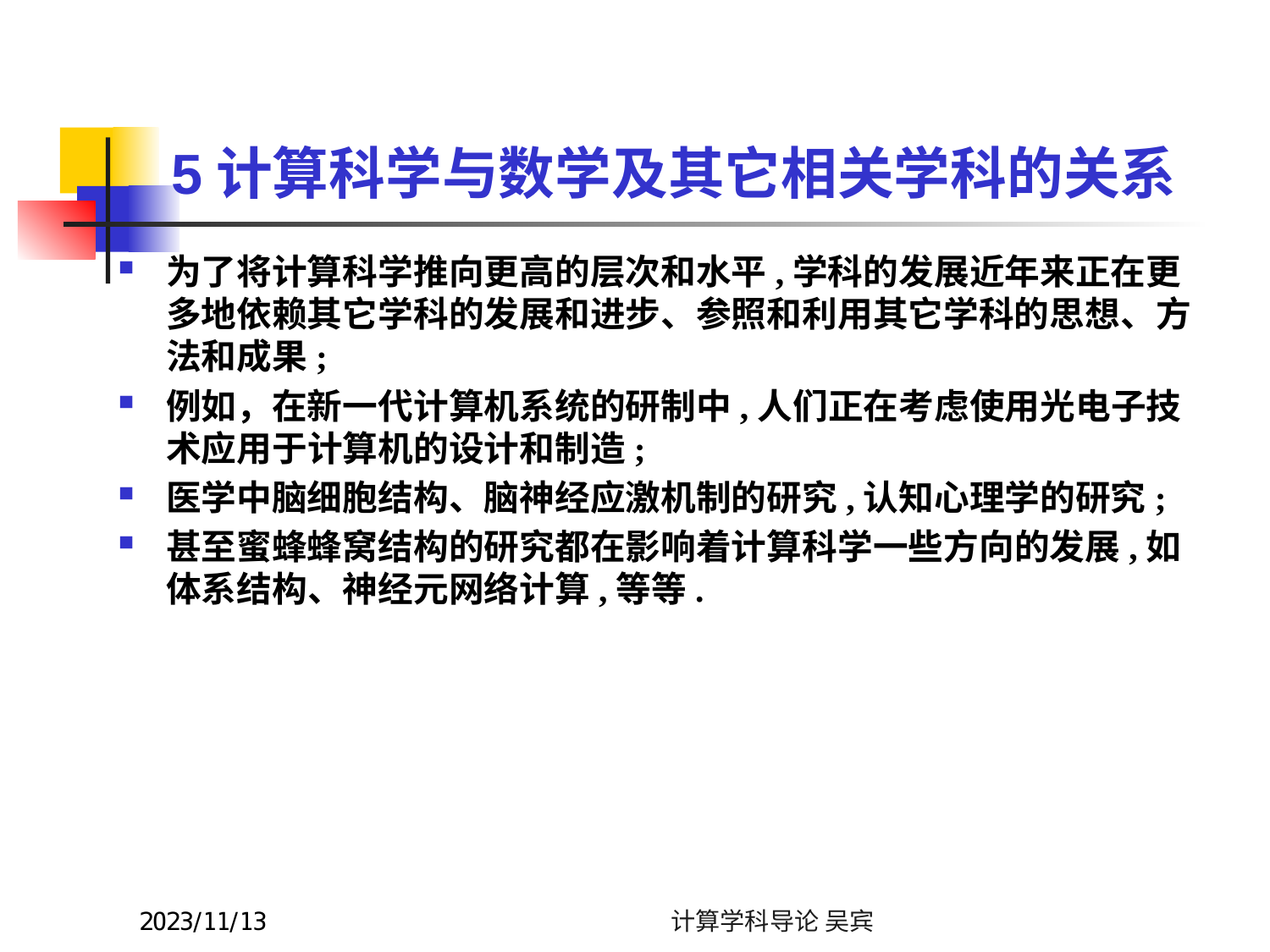

# 5计算科学与数学及其它相关学科的关系
为了将计算科学推向更高的层次和水平,学科的发展近年来正在更多地依赖其它学科的发展和进步、参照和利用其它学科的思想、方法和成果;
例如，在新一代计算机系统的研制中,人们正在考虑使用光电子技术应用于计算机的设计和制造;
医学中脑细胞结构、脑神经应激机制的研究,认知心理学的研究;
甚至蜜蜂蜂窝结构的研究都在影响着计算科学一些方向的发展,如体系结构、神经元网络计算,等等.
2023/11/13
计算学科导论 吴宾